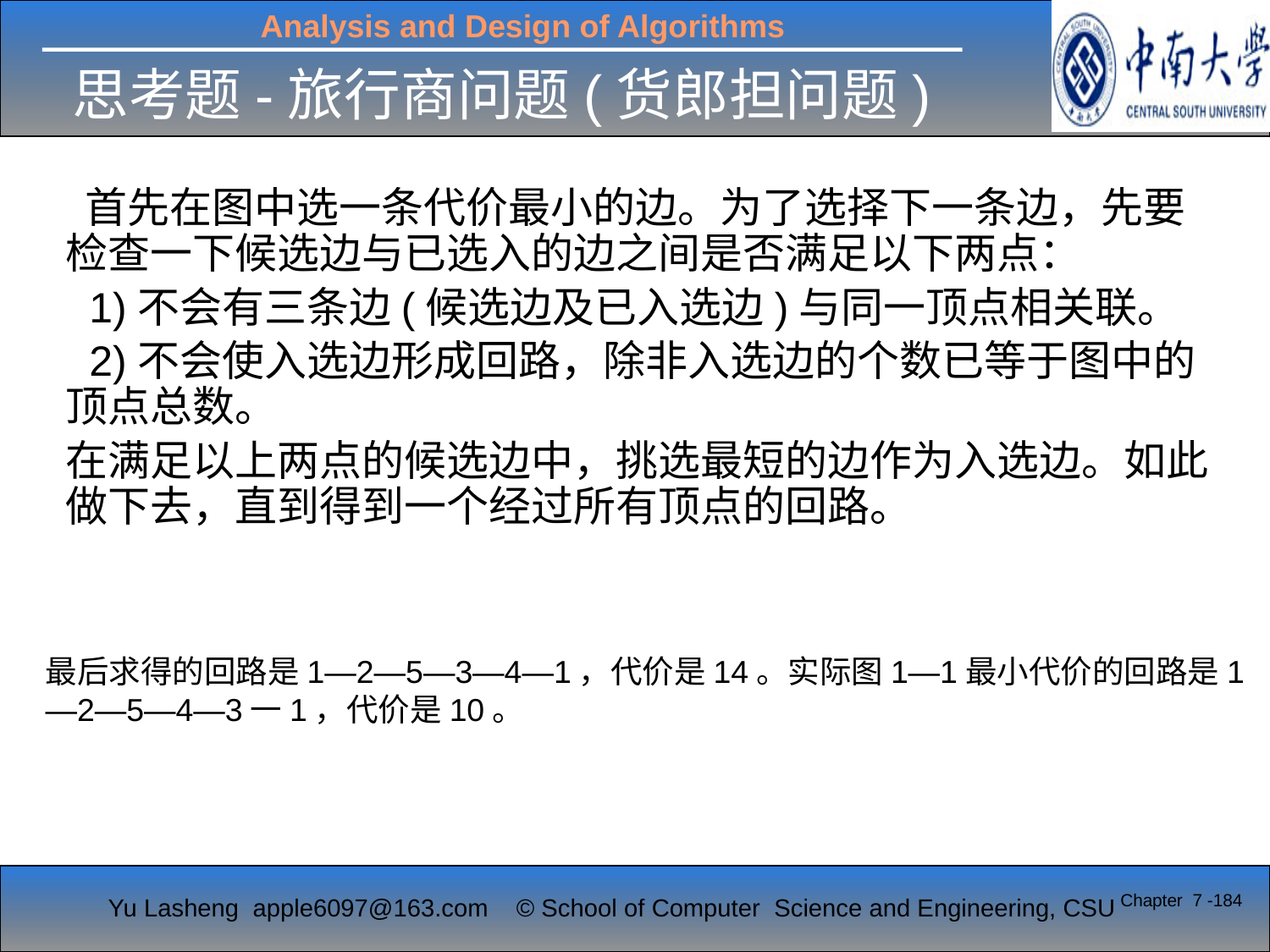

# 思考题-旅行商问题(货郎担问题)
 首先在图中选一条代价最小的边。为了选择下一条边，先要检查一下候选边与已选入的边之间是否满足以下两点：
  1)不会有三条边(候选边及已入选边)与同一顶点相关联。
  2)不会使入选边形成回路，除非入选边的个数已等于图中的顶点总数。
在满足以上两点的候选边中，挑选最短的边作为入选边。如此做下去，直到得到一个经过所有顶点的回路。
最后求得的回路是1—2—5—3—4—1，代价是14。实际图1—1最小代价的回路是1—2—5—4—3一1，代价是10。
Chapter  7 -184